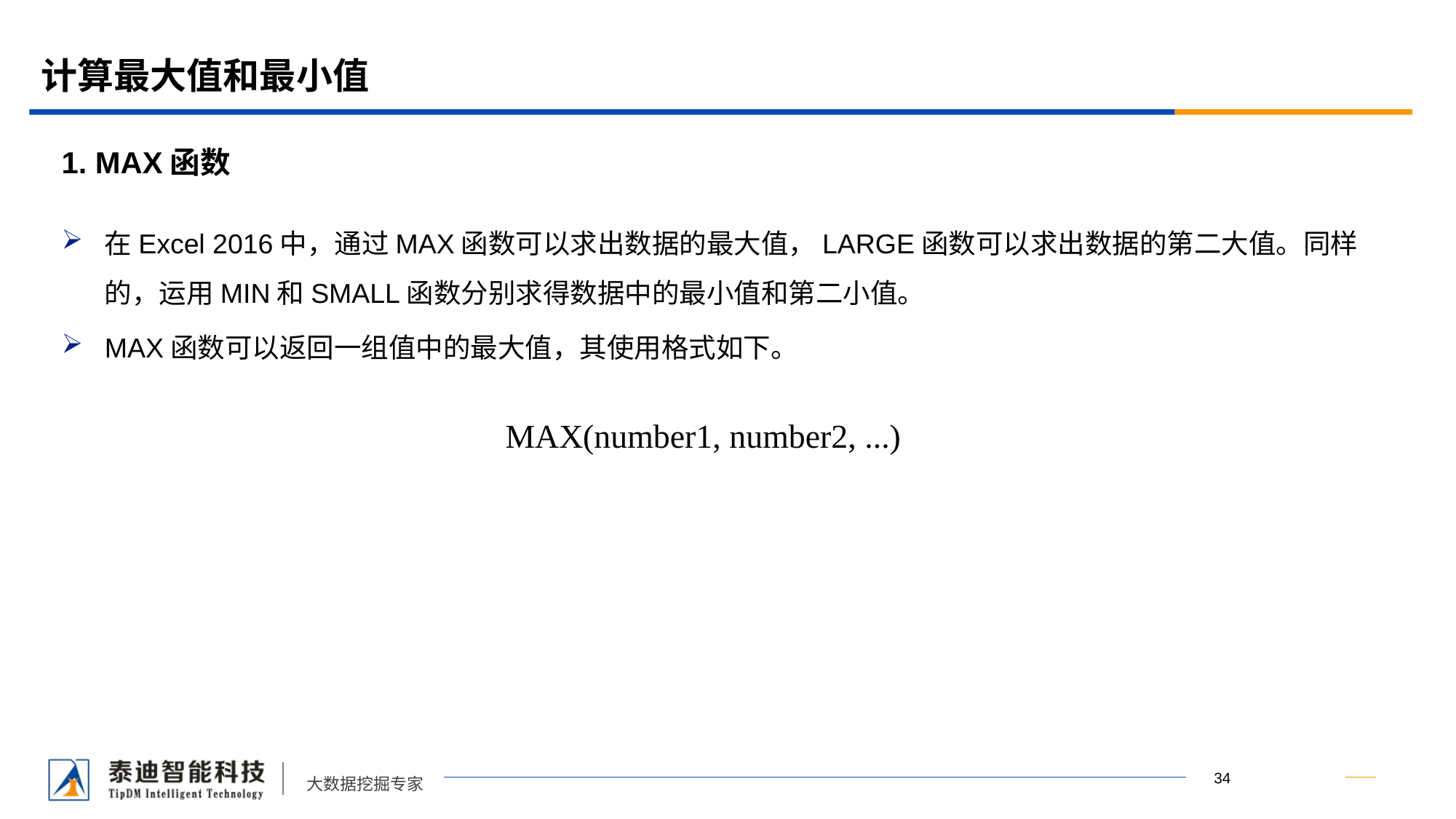

# 计算最大值和最小值
1. MAX函数
在Excel 2016中，通过MAX函数可以求出数据的最大值，LARGE函数可以求出数据的第二大值。同样的，运用MIN和SMALL函数分别求得数据中的最小值和第二小值。
MAX函数可以返回一组值中的最大值，其使用格式如下。
MAX(number1, number2, ...)